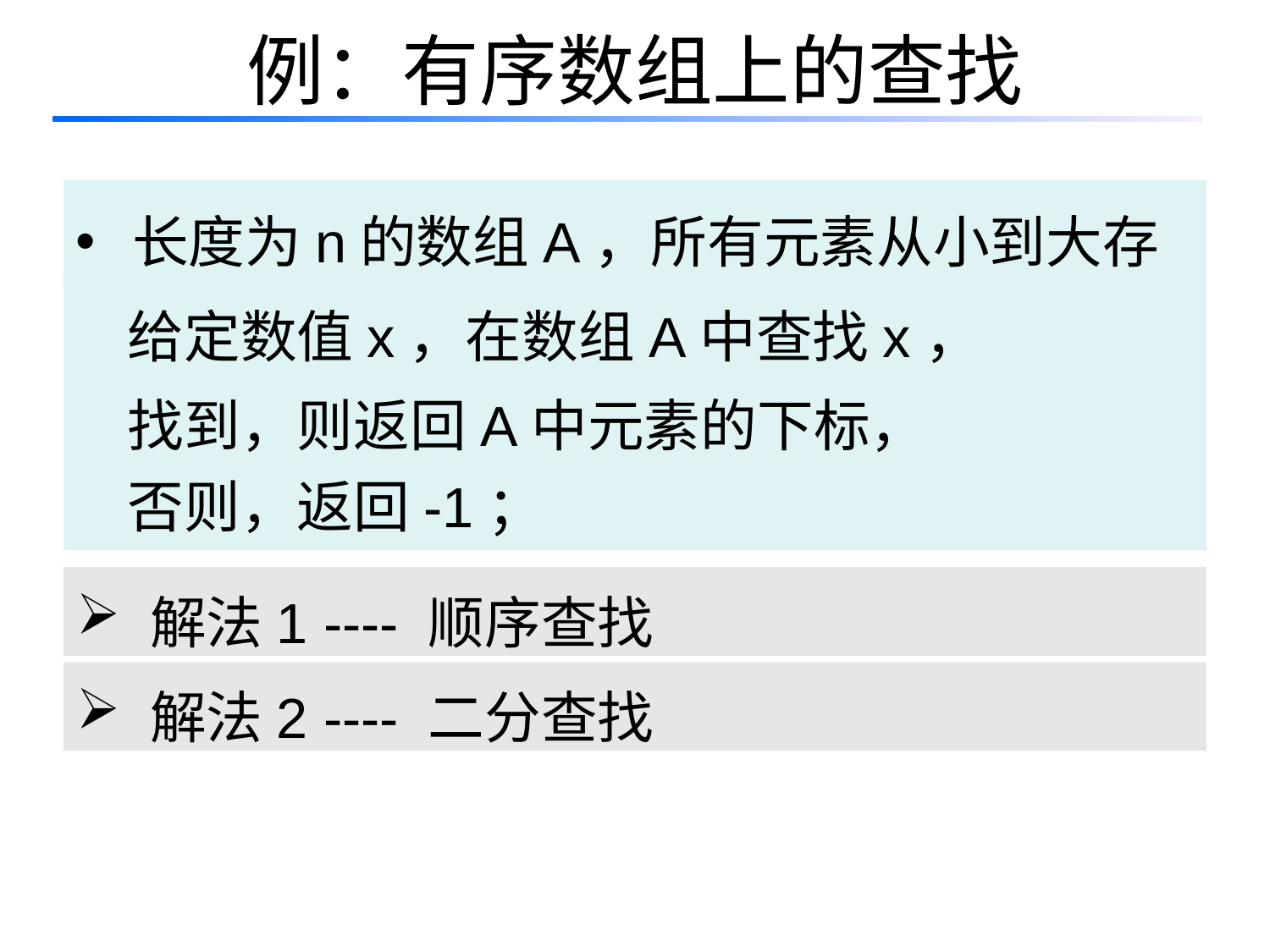

# 例：有序数组上的查找

 长度为n的数组A，所有元素从小到大存放，
   给定数值x，在数组A中查找x，
   找到，则返回A中元素的下标，
   否则，返回-1；
 解法1 ---- 顺序查找
 解法2 ---- 二分查找